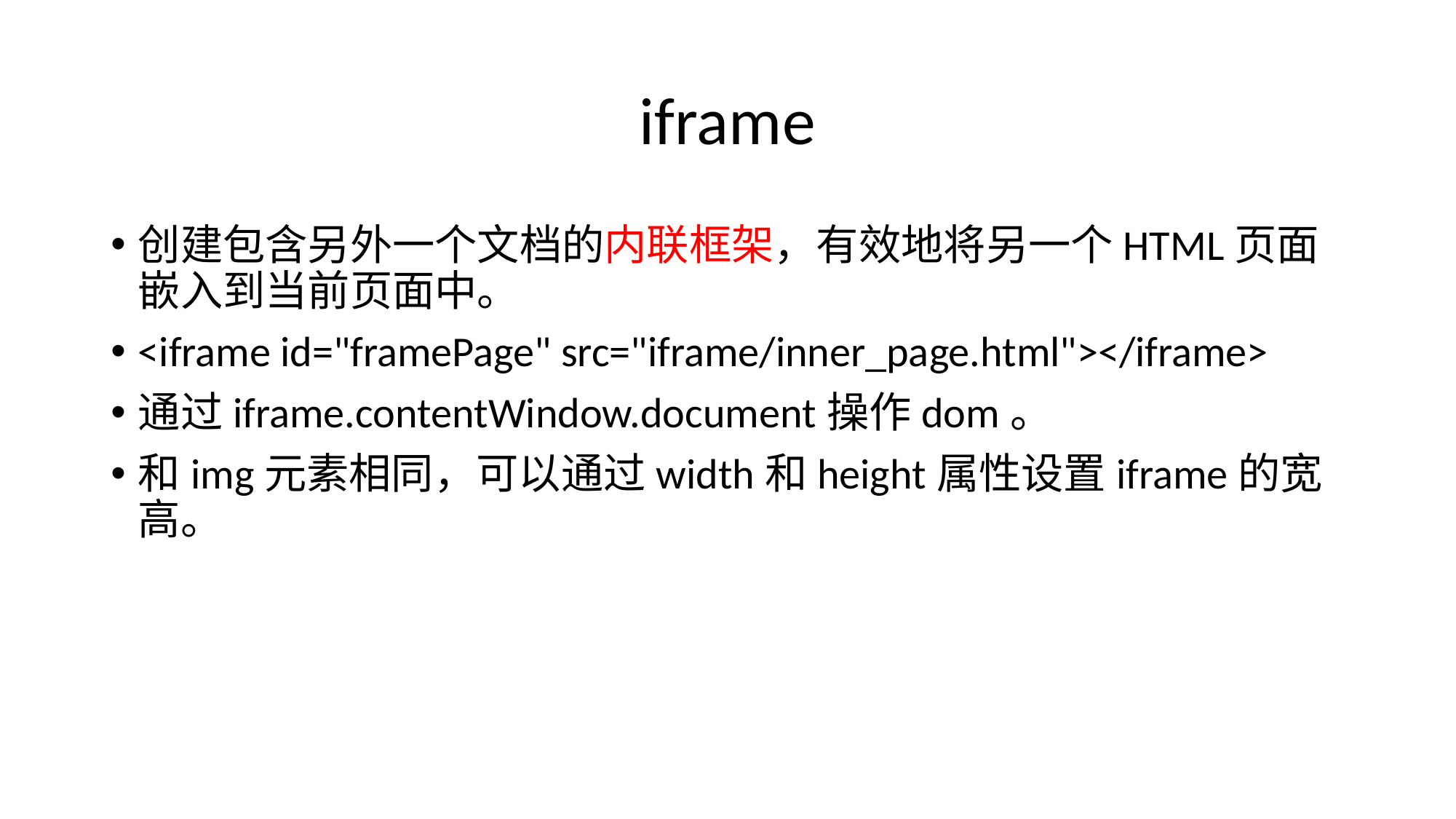

# iframe
创建包含另外一个文档的内联框架，有效地将另一个HTML页面嵌入到当前页面中。
<iframe id="framePage" src="iframe/inner_page.html"></iframe>
通过iframe.contentWindow.document操作dom。
和img元素相同，可以通过width和height属性设置iframe的宽高。